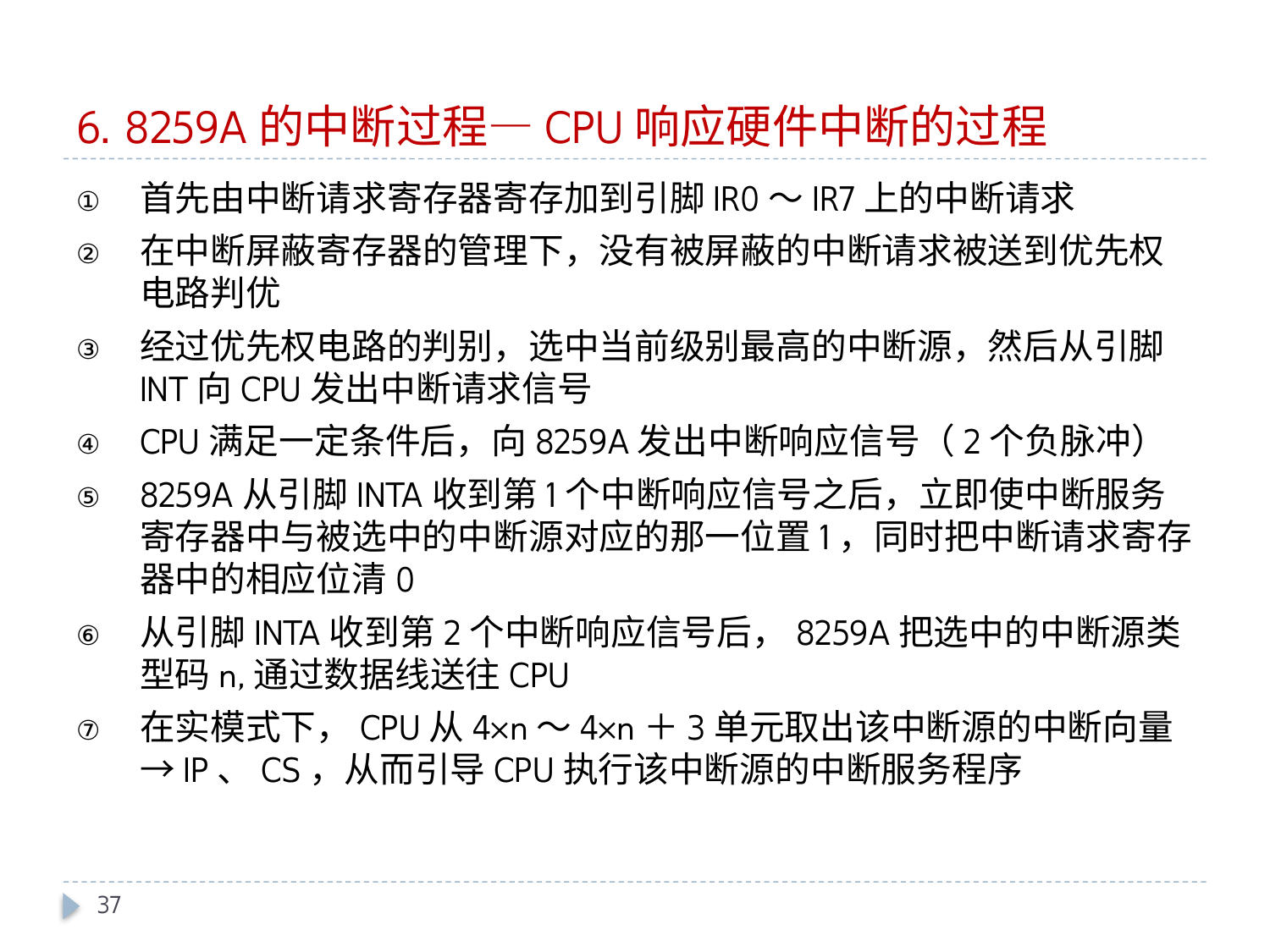

# 6. 8259A的中断过程—CPU响应硬件中断的过程
首先由中断请求寄存器寄存加到引脚IR0～IR7上的中断请求
在中断屏蔽寄存器的管理下，没有被屏蔽的中断请求被送到优先权电路判优
经过优先权电路的判别，选中当前级别最高的中断源，然后从引脚INT向CPU发出中断请求信号
CPU满足一定条件后，向8259A发出中断响应信号（2个负脉冲）
8259A从引脚INTA收到第1个中断响应信号之后，立即使中断服务寄存器中与被选中的中断源对应的那一位置1，同时把中断请求寄存器中的相应位清0
从引脚INTA收到第2个中断响应信号后，8259A把选中的中断源类型码n,通过数据线送往CPU
在实模式下，CPU从4×n～4×n＋3单元取出该中断源的中断向量→IP、CS，从而引导CPU执行该中断源的中断服务程序
37